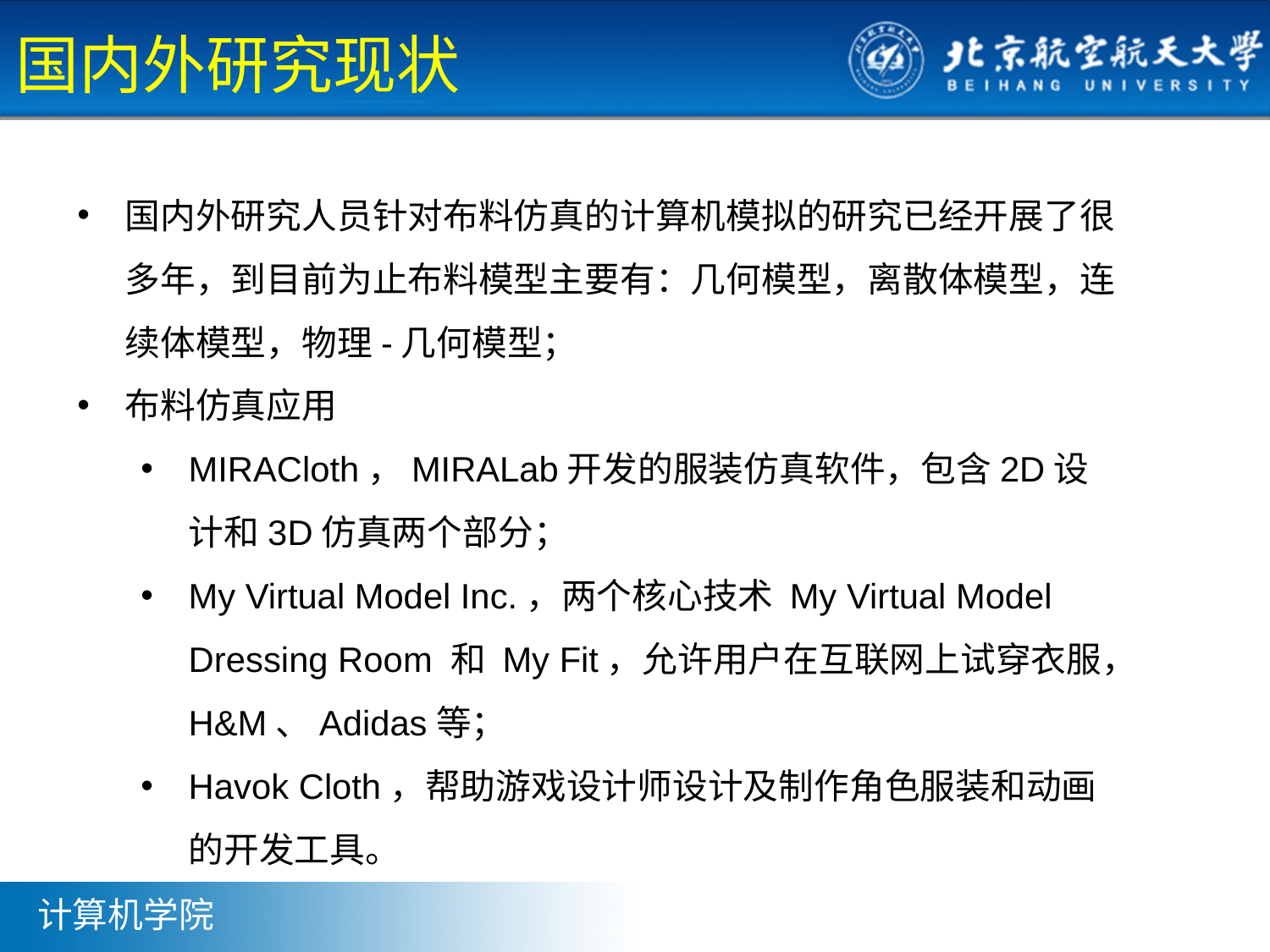

# 国内外研究现状
国内外研究人员针对布料仿真的计算机模拟的研究已经开展了很多年，到目前为止布料模型主要有：几何模型，离散体模型，连续体模型，物理-几何模型；
布料仿真应用
MIRACloth，MIRALab开发的服装仿真软件，包含2D设计和3D仿真两个部分；
My Virtual Model Inc.，两个核心技术 My Virtual Model Dressing Room 和 My Fit，允许用户在互联网上试穿衣服，H&M、Adidas等；
Havok Cloth，帮助游戏设计师设计及制作角色服装和动画的开发工具。